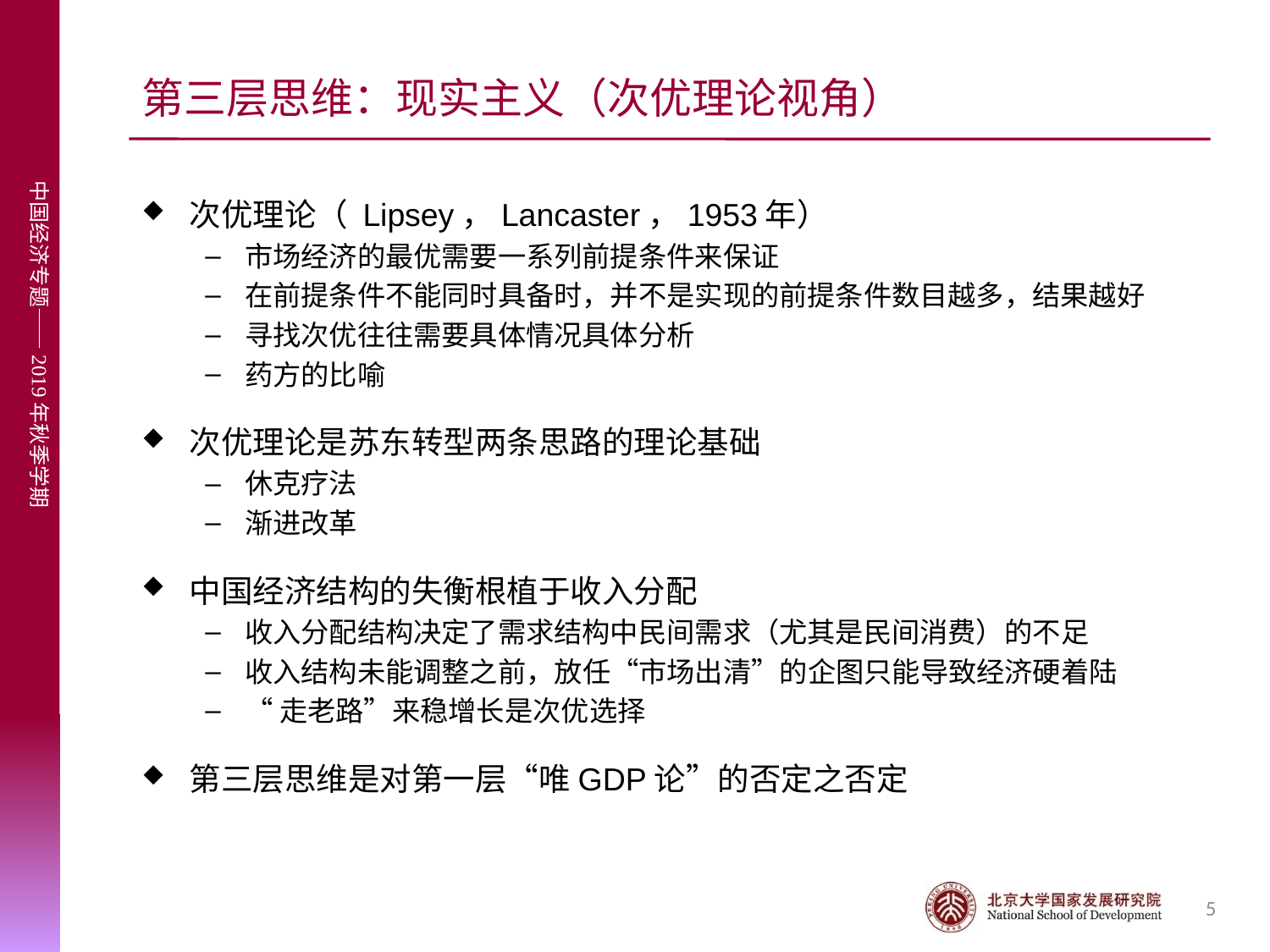

# 第三层思维：现实主义（次优理论视角）
次优理论（ Lipsey，Lancaster，1953年）
市场经济的最优需要一系列前提条件来保证
在前提条件不能同时具备时，并不是实现的前提条件数目越多，结果越好
寻找次优往往需要具体情况具体分析
药方的比喻
次优理论是苏东转型两条思路的理论基础
休克疗法
渐进改革
中国经济结构的失衡根植于收入分配
收入分配结构决定了需求结构中民间需求（尤其是民间消费）的不足
收入结构未能调整之前，放任“市场出清”的企图只能导致经济硬着陆
“走老路”来稳增长是次优选择
第三层思维是对第一层“唯GDP论”的否定之否定
5